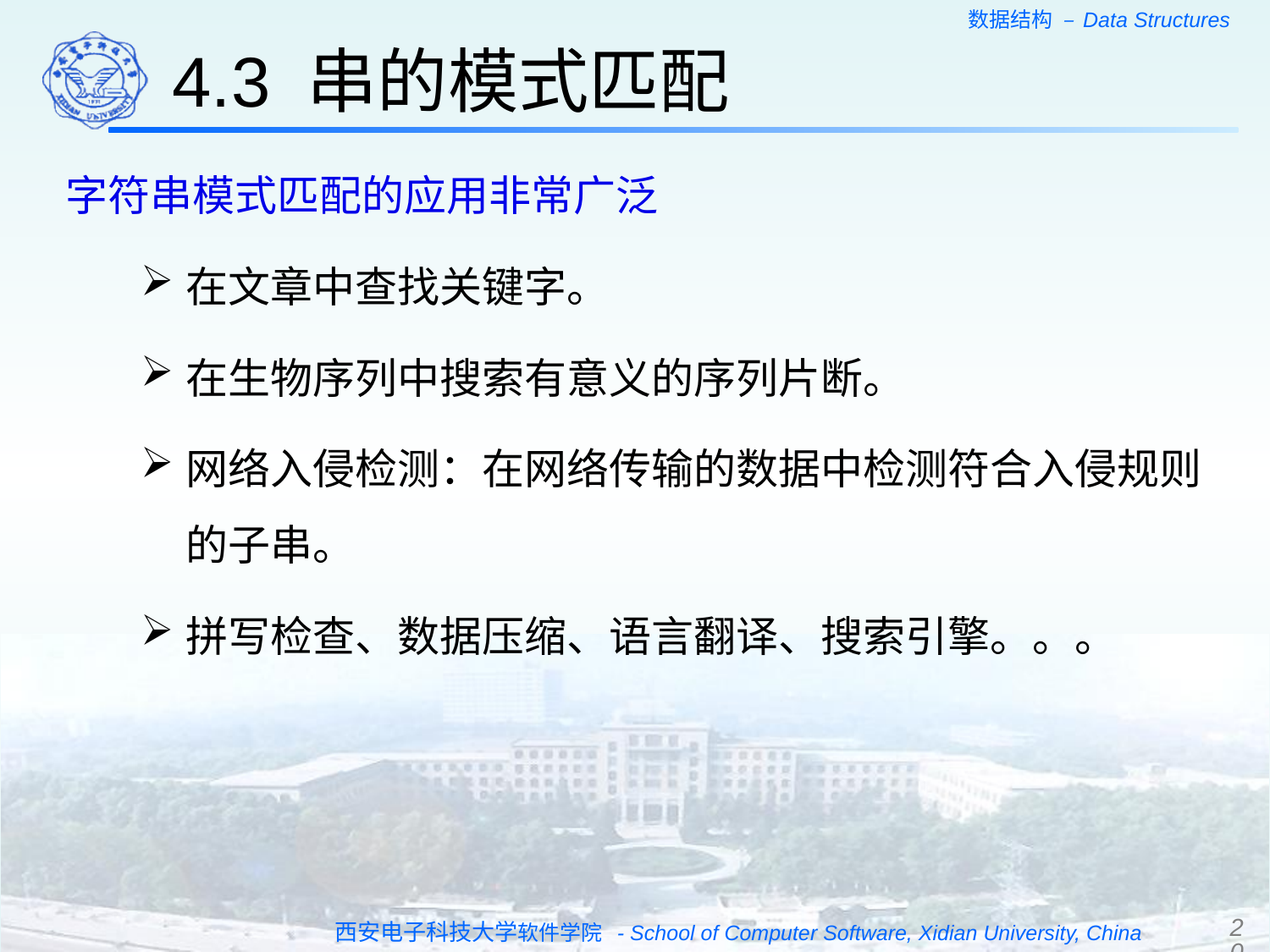

4.3 串的模式匹配
字符串模式匹配的应用非常广泛
在文章中查找关键字。
在生物序列中搜索有意义的序列片断。
网络入侵检测：在网络传输的数据中检测符合入侵规则的子串。
拼写检查、数据压缩、语言翻译、搜索引擎。。。
20